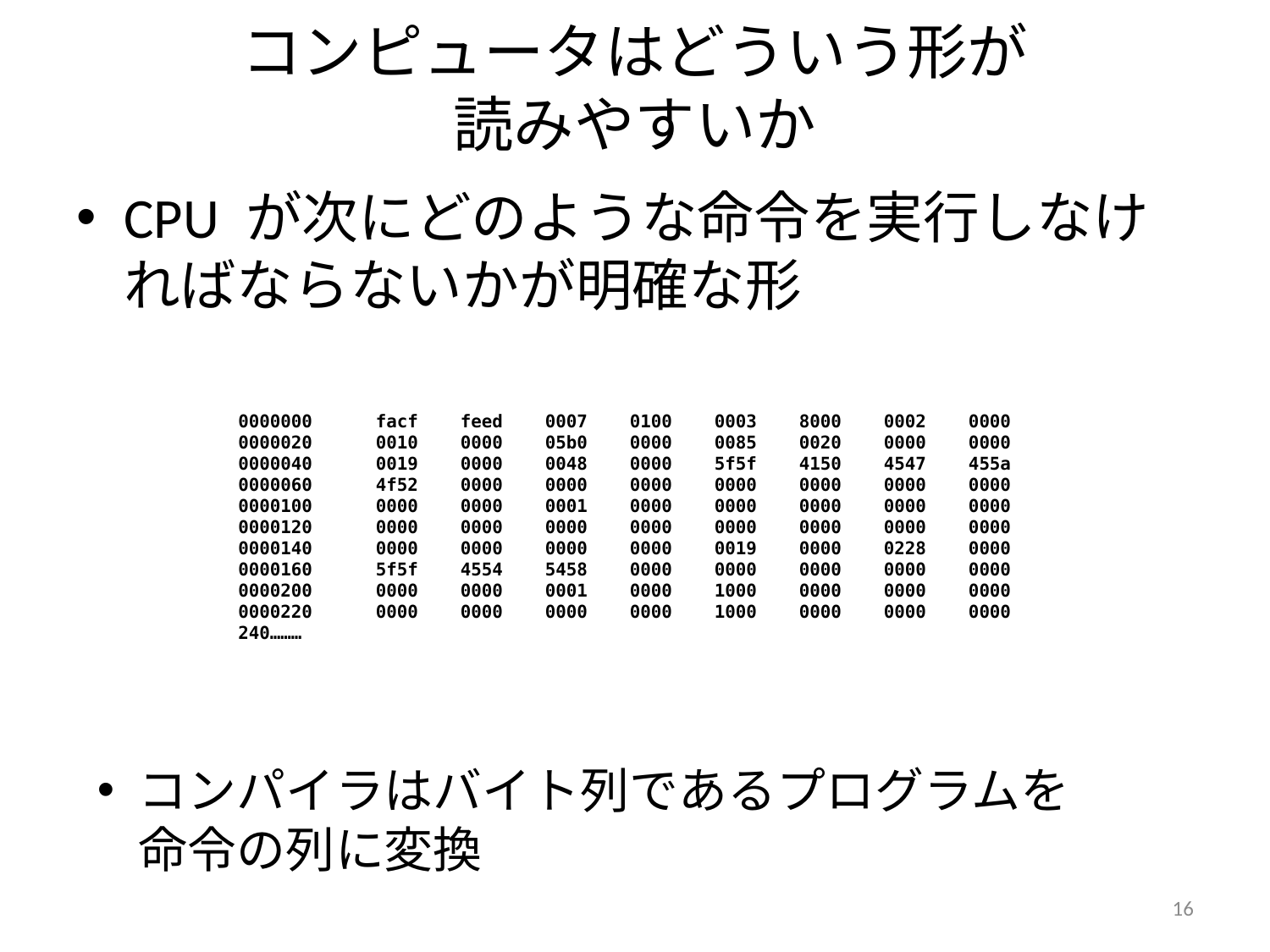

# コンピュータはどういう形が 読みやすいか
CPU が次にどのような命令を実行しなければならないかが明確な形
0000000      facf    feed    0007    0100    0003    8000    0002    0000
0000020      0010    0000    05b0    0000    0085    0020    0000    0000
0000040      0019    0000    0048    0000    5f5f    4150    4547    455a
0000060      4f52    0000    0000    0000    0000    0000    0000    0000
0000100      0000    0000    0001    0000    0000    0000    0000    0000
0000120      0000    0000    0000    0000    0000    0000    0000    0000
0000140      0000    0000    0000    0000    0019    0000    0228    0000
0000160      5f5f    4554    5458    0000    0000    0000    0000    0000
0000200      0000    0000    0001    0000    1000    0000    0000    0000
0000220      0000    0000    0000    0000    1000    0000    0000    0000
………
コンパイラはバイト列であるプログラムを
命令の列に変換
16